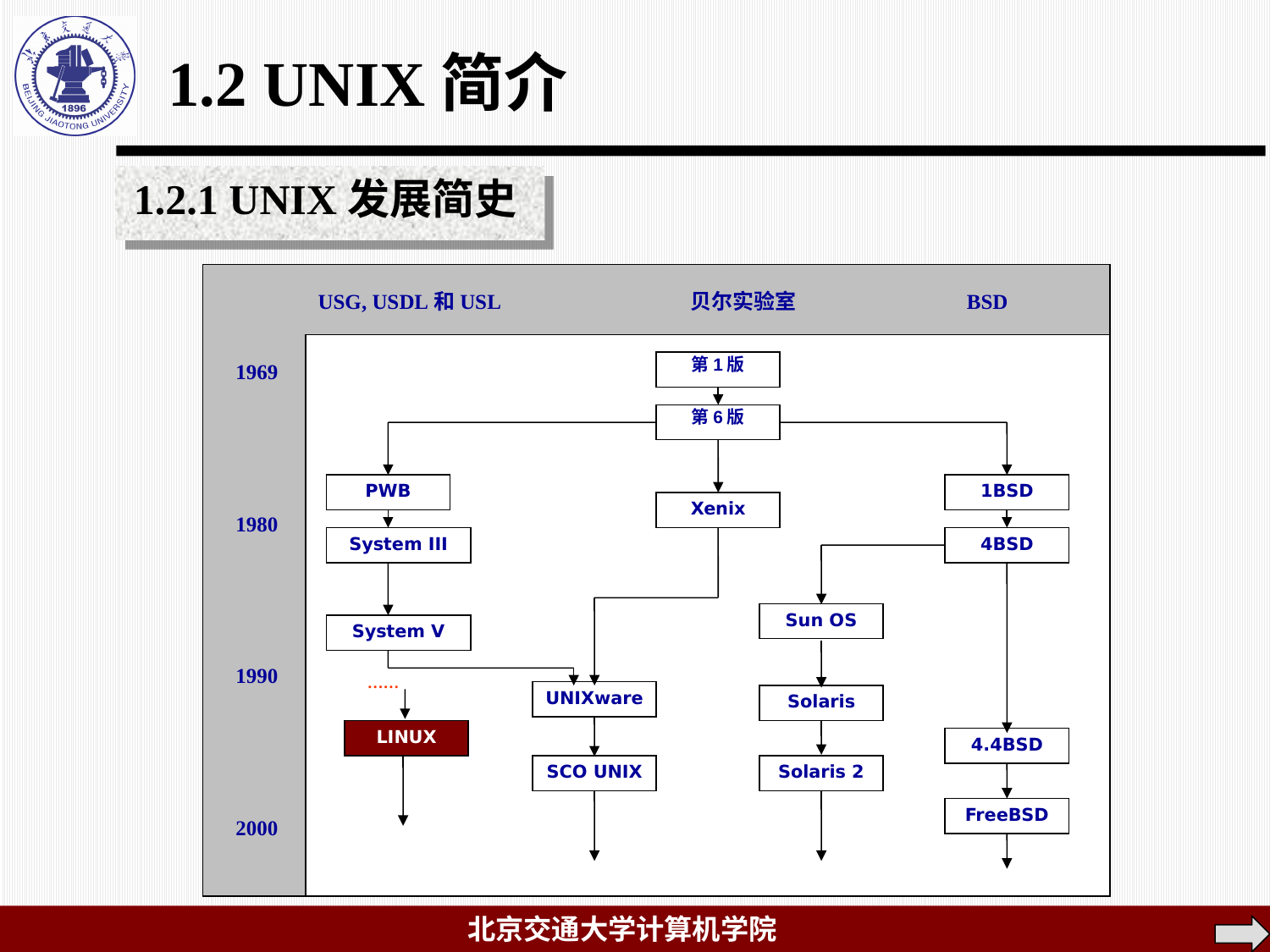

# 1.2 UNIX简介
1.2.1 UNIX发展简史

USG, USDL和USL                                   贝尔实验室                                  BSD

1969

1980

1990

2000
第1版

第6版

PWB
1BSD
Xenix

System III

4BSD

Sun OS
System V

UNIXware
Solaris

LINUX

4.4BSD

SCO UNIX
Solaris 2

FreeBSD

……